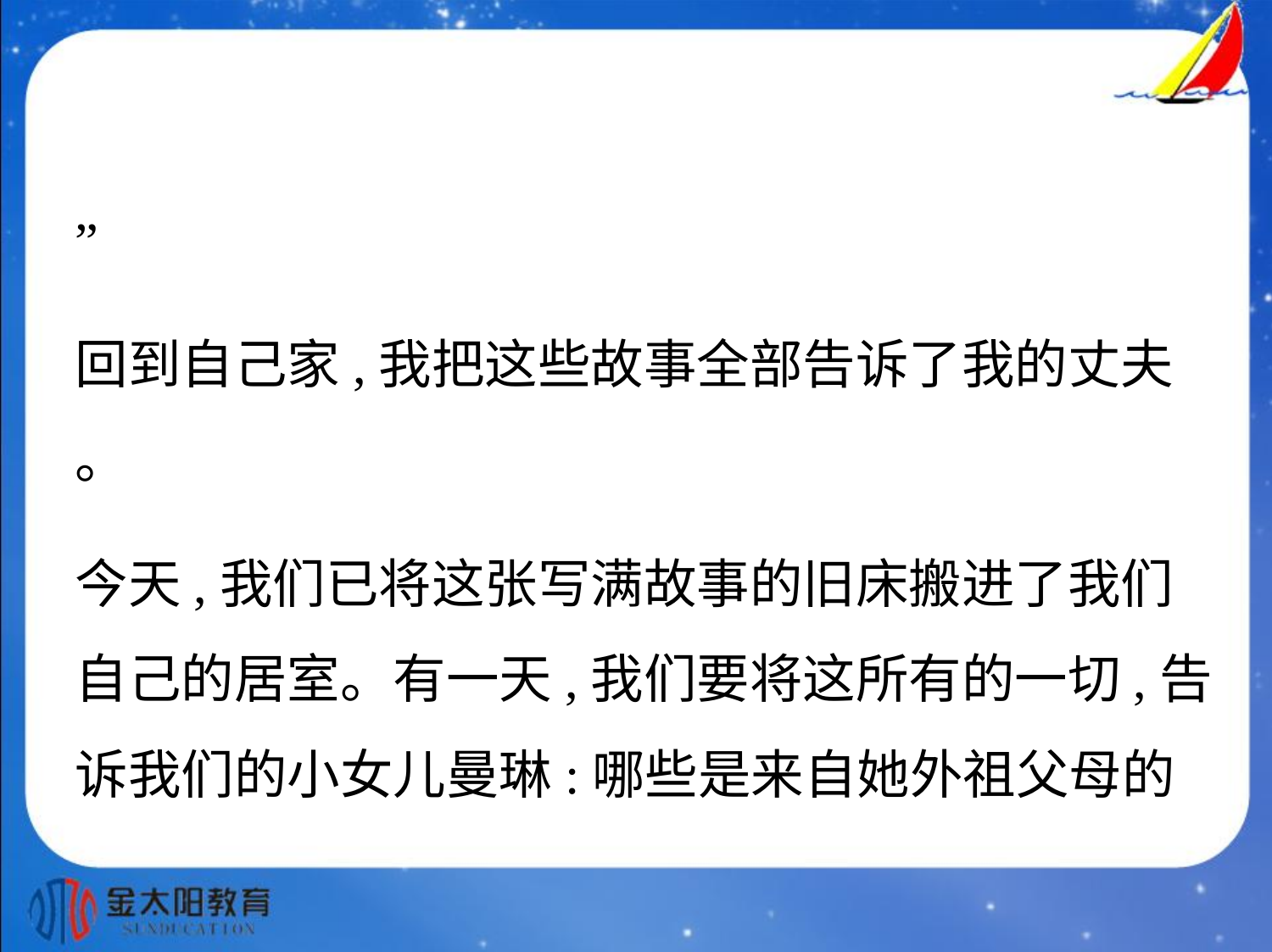

”
回到自己家,我把这些故事全部告诉了我的丈夫
。
今天,我们已将这张写满故事的旧床搬进了我们
自己的居室。有一天,我们要将这所有的一切,告
诉我们的小女儿曼琳:哪些是来自她外祖父母的